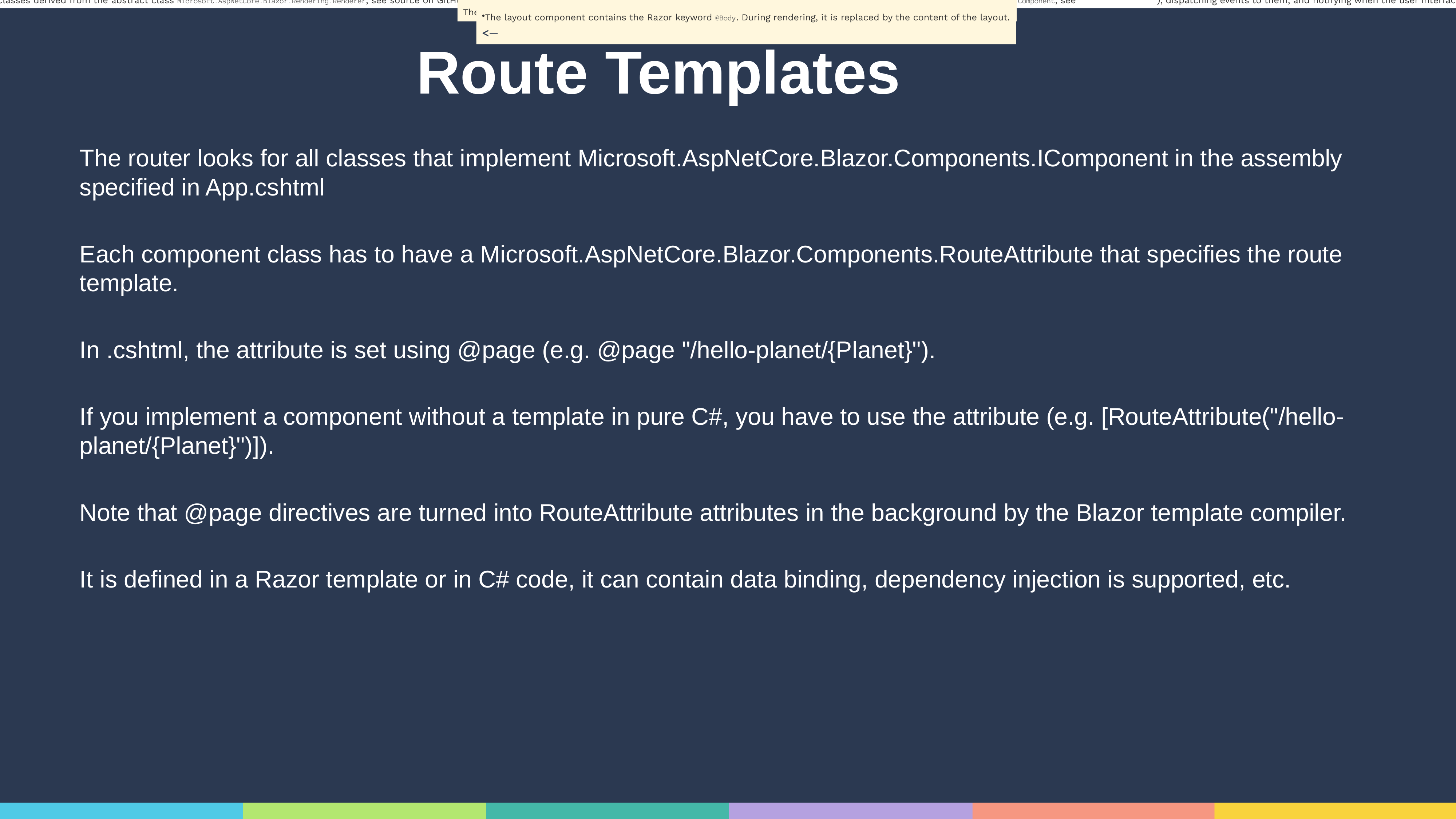

Blazor, renderers (classes derived from the abstract class Microsoft.AspNetCore.Blazor.Rendering.Renderer, see source on GitHub) provide mechanisms for rendering hierarchies of components (classes implementing Microsoft.AspNetCore.Blazor.Components.IComponent, see source on GitHub), dispatching events to them, and notifying when the user interface is being updated.
# Route Templates
The layout component contains the Razor keyword @Body. During rendering, it is replaced by the content of the layou<㾀

The layout component contains the Razor keyword @Body. During rendering, it is replaced by the content of the layout.
<─
The router looks for all classes that implement Microsoft.AspNetCore.Blazor.Components.IComponent in the assembly specified in App.cshtml

Each component class has to have a Microsoft.AspNetCore.Blazor.Components.RouteAttribute that specifies the route template.

In .cshtml, the attribute is set using @page (e.g. @page "/hello-planet/{Planet}").

If you implement a component without a template in pure C#, you have to use the attribute (e.g. [RouteAttribute("/hello-planet/{Planet}")]).

Note that @page directives are turned into RouteAttribute attributes in the background by the Blazor template compiler.

It is defined in a Razor template or in C# code, it can contain data binding, dependency injection is supported, etc.